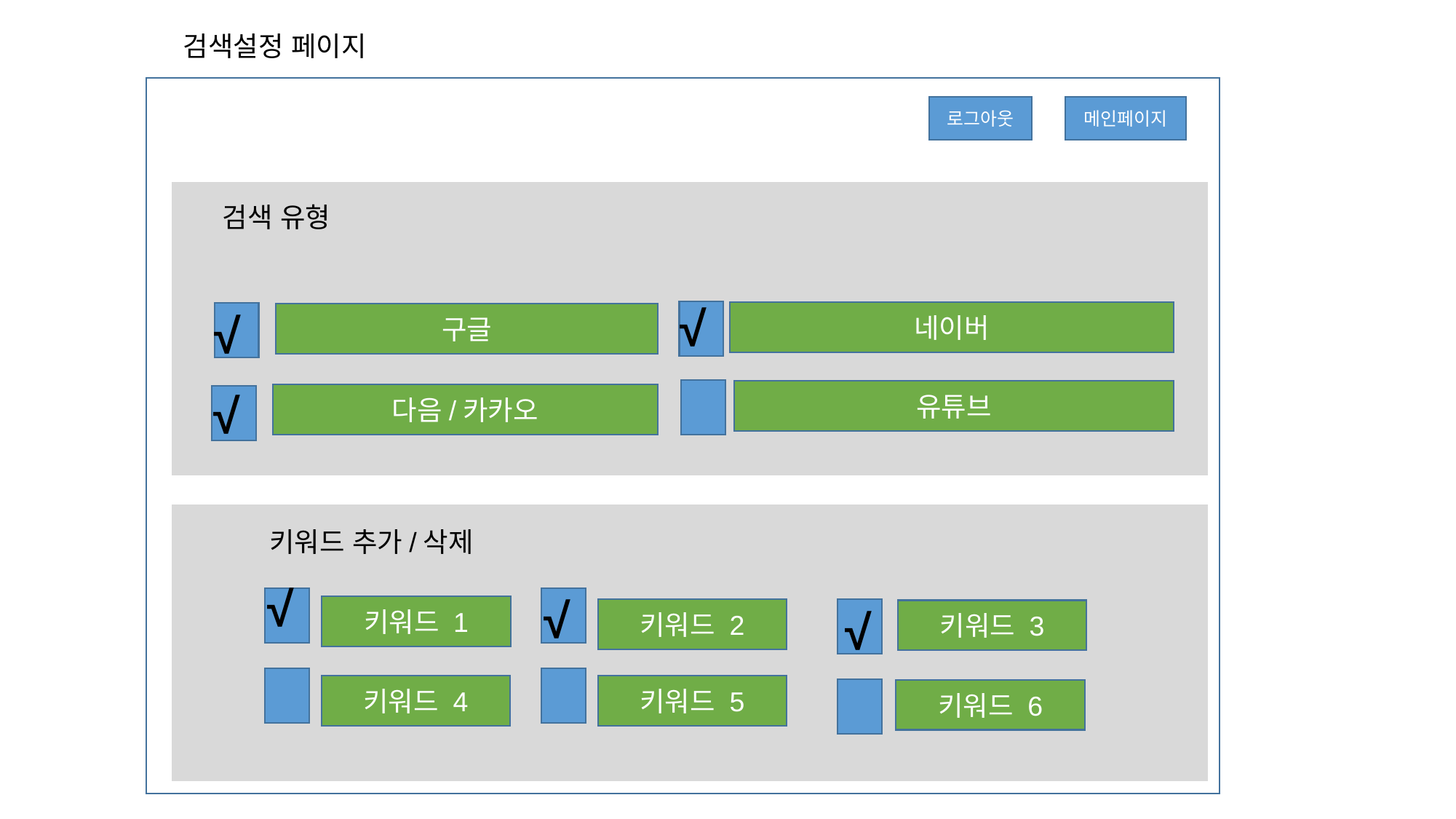

검색설정 페이지

메인페이지
로그아웃

검색 유형
√
√

네이버

구글
√

유튜브
다음/카카오

키워드 페이지

키워드 추가/삭제
√
√

키워드 1
√
키워드 2

키워드 3

키워드 4
키워드 5

키워드 6